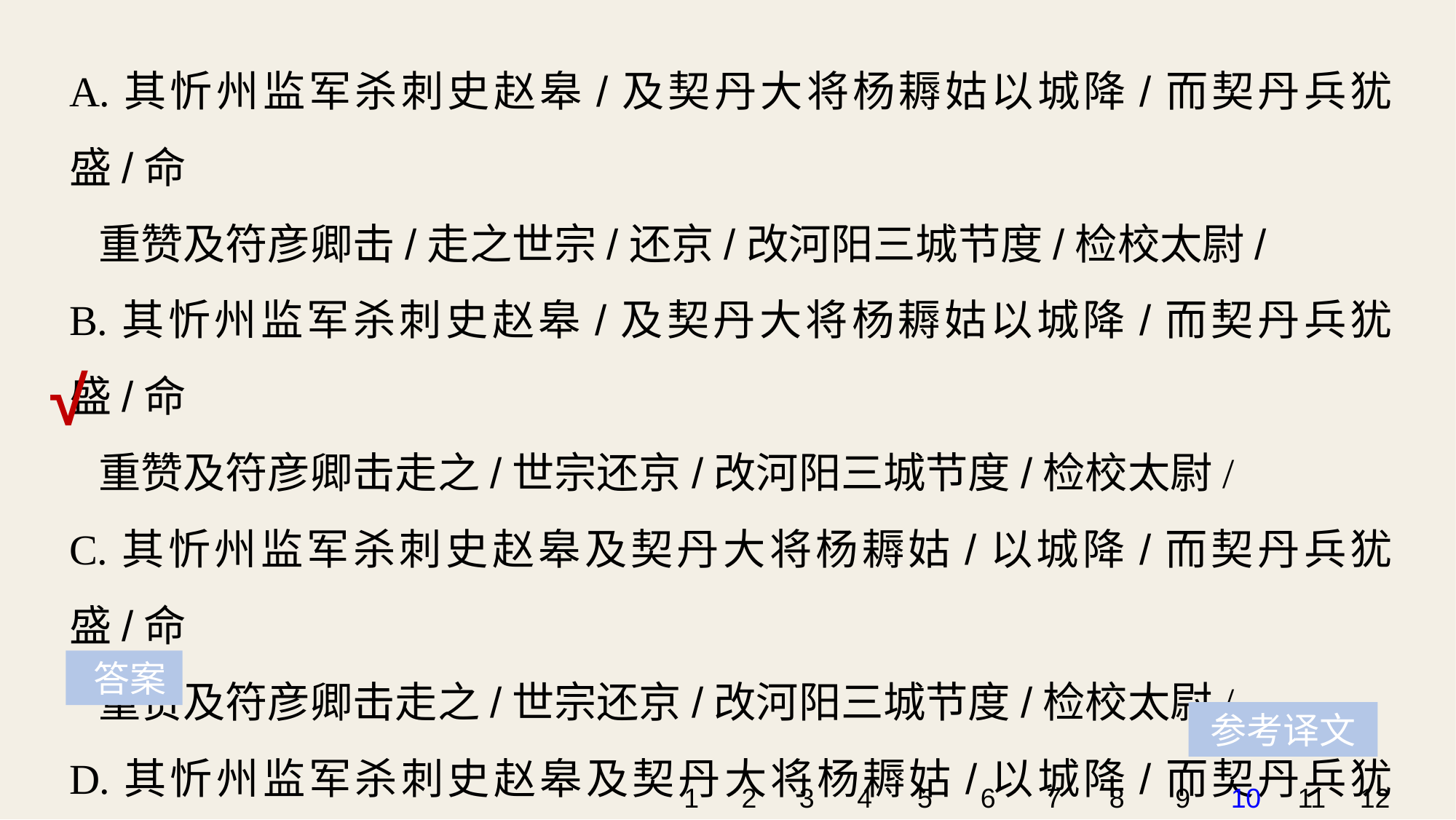

A.其忻州监军杀刺史赵皋/及契丹大将杨耨姑以城降/而契丹兵犹盛/命
  重赞及符彦卿击/走之世宗/还京/改河阳三城节度/检校太尉/
B.其忻州监军杀刺史赵皋/及契丹大将杨耨姑以城降/而契丹兵犹盛/命
  重赞及符彦卿击走之/世宗还京/改河阳三城节度/检校太尉/
C.其忻州监军杀刺史赵皋及契丹大将杨耨姑/以城降/而契丹兵犹盛/命
  重赞及符彦卿击走之/世宗还京/改河阳三城节度/检校太尉/
D.其忻州监军杀刺史赵皋及契丹大将杨耨姑/以城降/而契丹兵犹盛/命
  重赞及符彦卿击/走之世宗/还京/改河阳三城节度/检校太尉/
√
 答案
参考译文
1
2
3
4
5
6
7
8
9
10
11
12